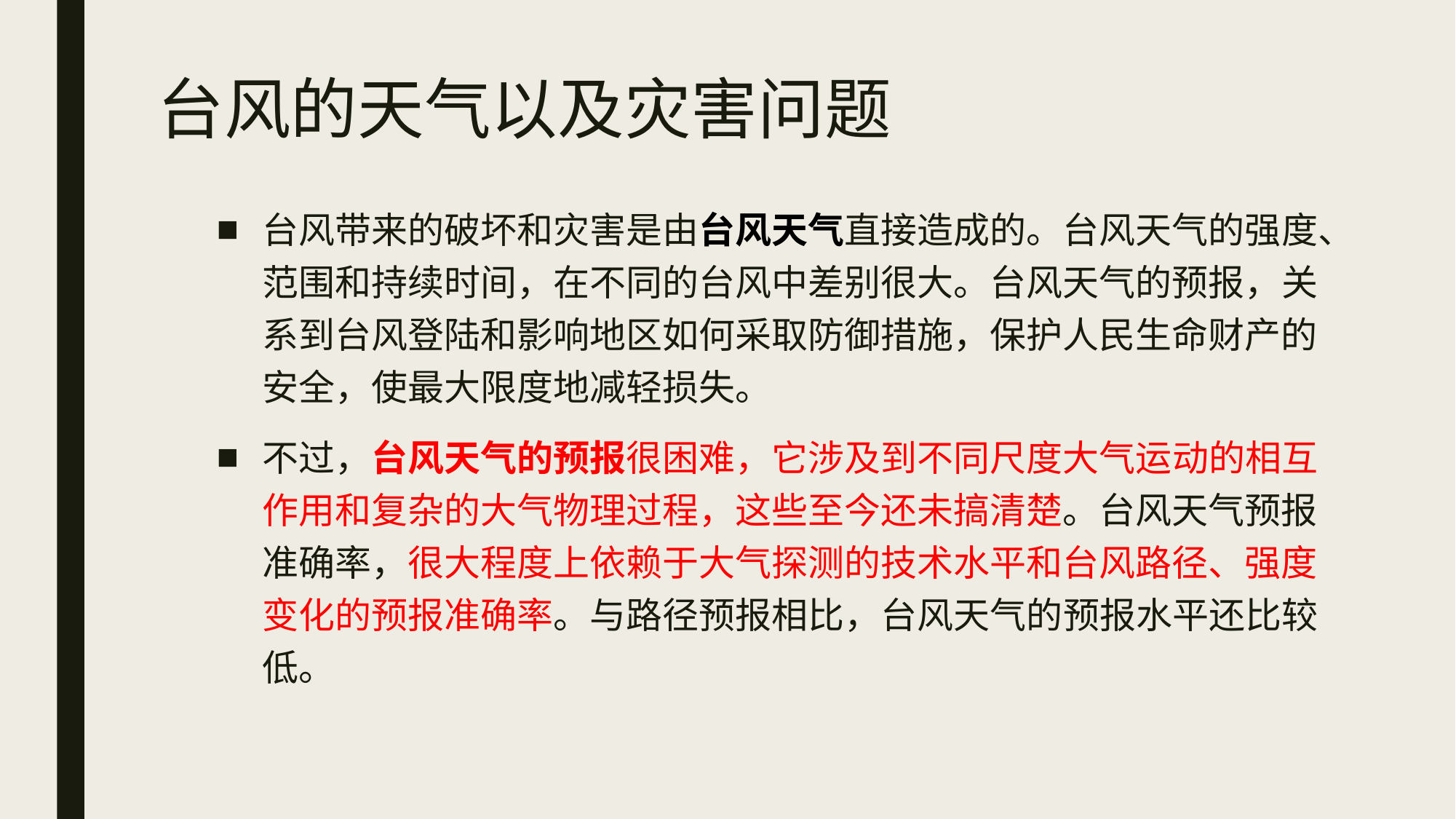

# 台风的天气以及灾害问题
台风带来的破坏和灾害是由台风天气直接造成的。台风天气的强度、范围和持续时间，在不同的台风中差别很大。台风天气的预报，关系到台风登陆和影响地区如何采取防御措施，保护人民生命财产的安全，使最大限度地减轻损失。
不过，台风天气的预报很困难，它涉及到不同尺度大气运动的相互作用和复杂的大气物理过程，这些至今还未搞清楚。台风天气预报准确率，很大程度上依赖于大气探测的技术水平和台风路径、强度变化的预报准确率。与路径预报相比，台风天气的预报水平还比较低。